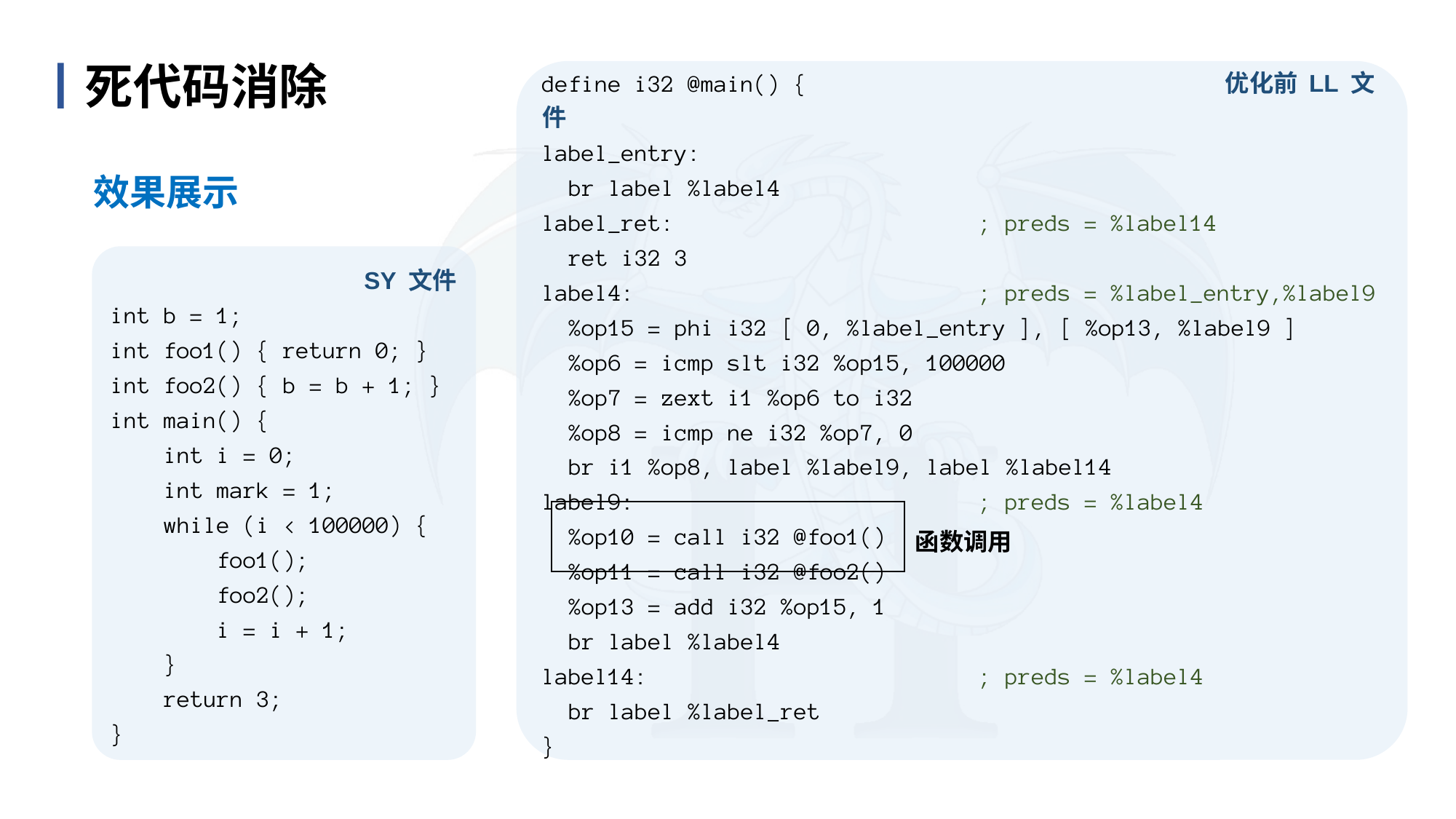

丨死代码消除
define i32 @main() {                               优化前 LL 文件
label_entry:
  br label %label4
label_ret:			; preds = %label14
  ret i32 3
label4:				; preds = %label_entry,%label9
  %op15 = phi i32 [ 0, %label_entry ], [ %op13, %label9 ]
  %op6 = icmp slt i32 %op15, 100000
  %op7 = zext i1 %op6 to i32
  %op8 = icmp ne i32 %op7, 0
  br i1 %op8, label %label9, label %label14
label9:				; preds = %label4
  %op10 = call i32 @foo1()
  %op11 = call i32 @foo2()
  %op13 = add i32 %op15, 1
  br label %label4
label14:				; preds = %label4
  br label %label_ret
}
效果展示
SY 文件
int b = 1;
int foo1() { return 0; }
int foo2() { b = b + 1; }
int main() {
    int i = 0;
    int mark = 1;
    while (i < 100000) {
        foo1();
        foo2();
        i = i + 1;
    }
    return 3;
}

函数调用